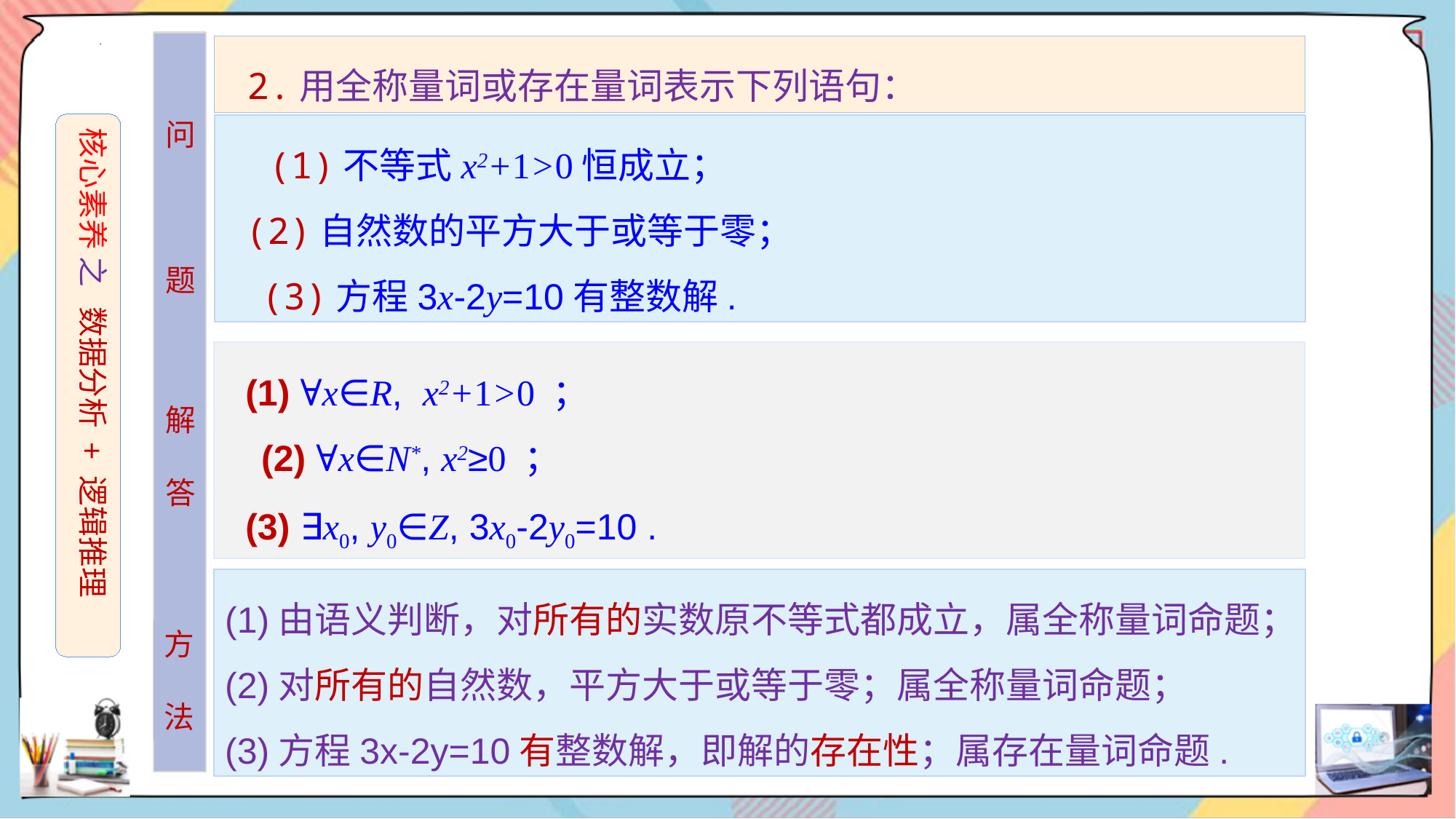

2.用全称量词或存在量词表示下列语句：
问

题
核心素养 之   数据分析 + 逻辑推理
  (1)不等式x2+1>0恒成立；
  (2)自然数的平方大于或等于零；
    (3)方程3x-2y=10有整数解.
  (1) ∀x∈R,  x2+1>0 ；
    (2) ∀x∈N*, x2≥0 ；
  (3) ∃x0, y0∈Z, 3x0-2y0=10 .
解

答
(1)由语义判断，对所有的实数原不等式都成立，属全称量词命题；
(2)对所有的自然数，平方大于或等于零；属全称量词命题；
(3)方程3x-2y=10有整数解，即解的存在性；属存在量词命题.
方

法